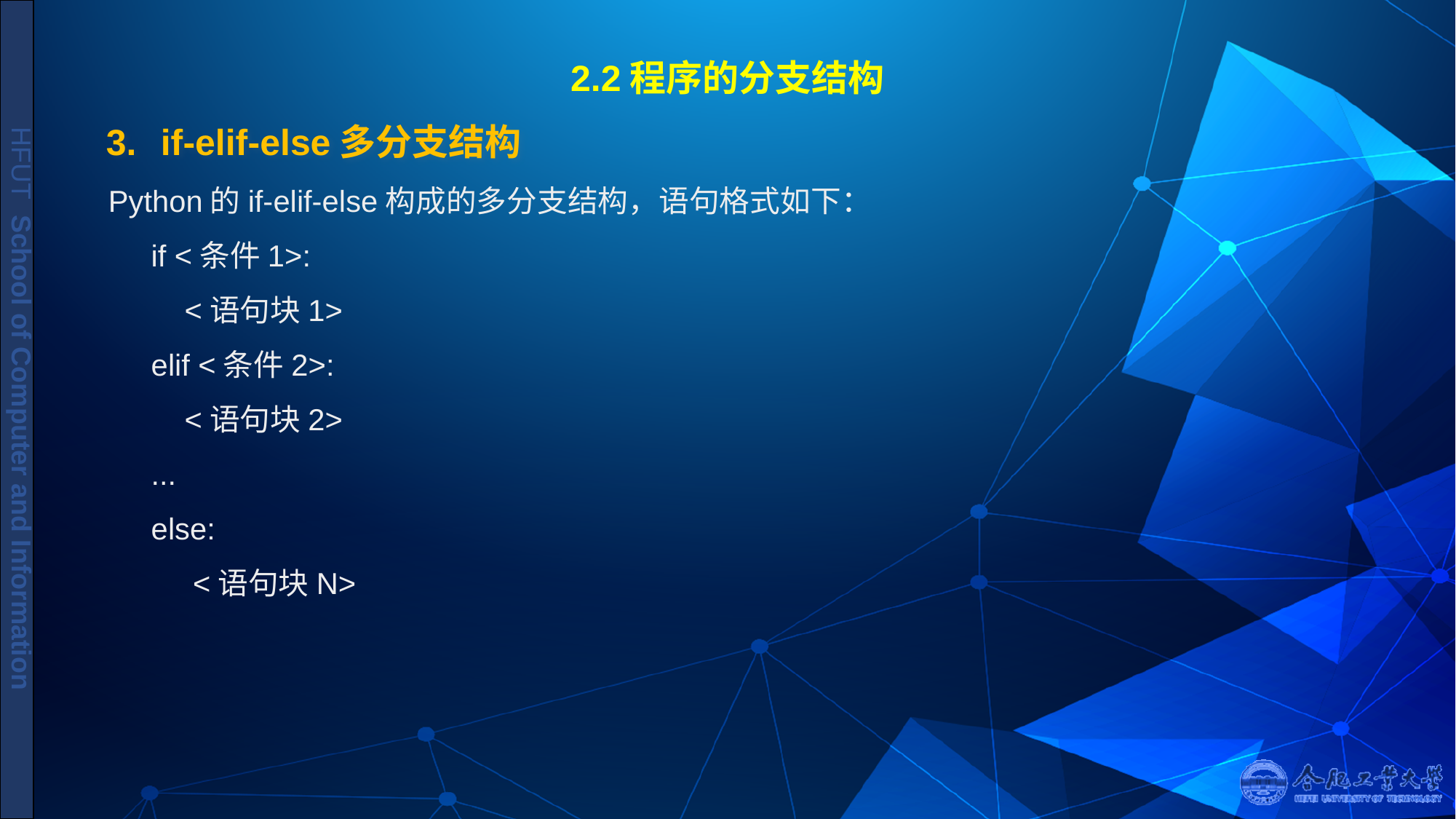

# 2.2程序的分支结构
if-elif-else多分支结构
Python的if-elif-else构成的多分支结构，语句格式如下：
if <条件1>:
    <语句块1>
elif <条件2>:
    <语句块2>
...
else:
     <语句块N>